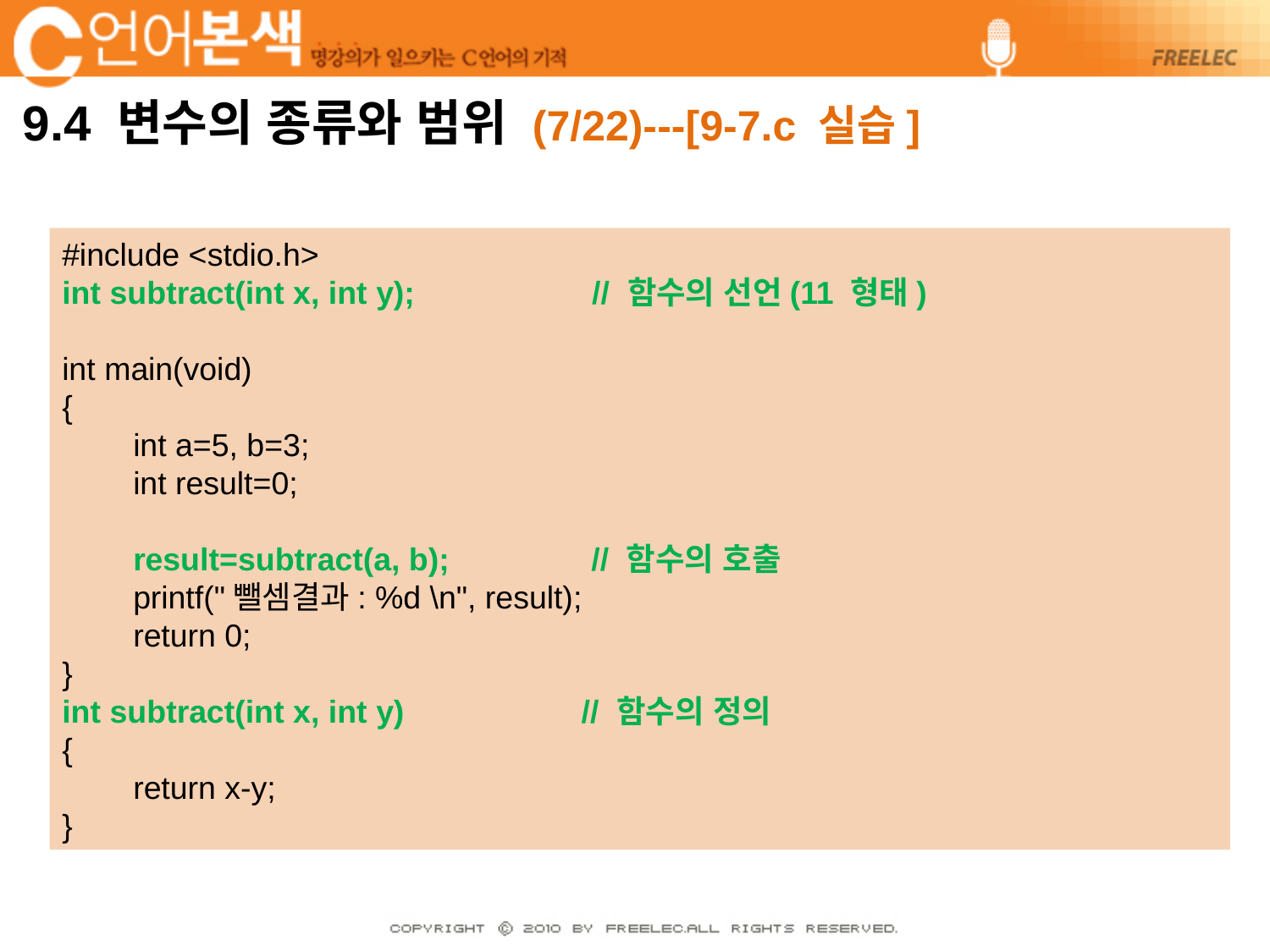

# 9.4 변수의 종류와 범위 (7/22)---[9-7.c 실습]
#include <stdio.h>
int subtract(int x, int y);                    // 함수의 선언(11 형태)

int main(void)
{
        int a=5, b=3;
        int result=0;

        result=subtract(a, b);                // 함수의 호출
        printf("뺄셈결과: %d \n", result);
        return 0;
}
int subtract(int x, int y)                    // 함수의 정의
{
        return x-y;
}